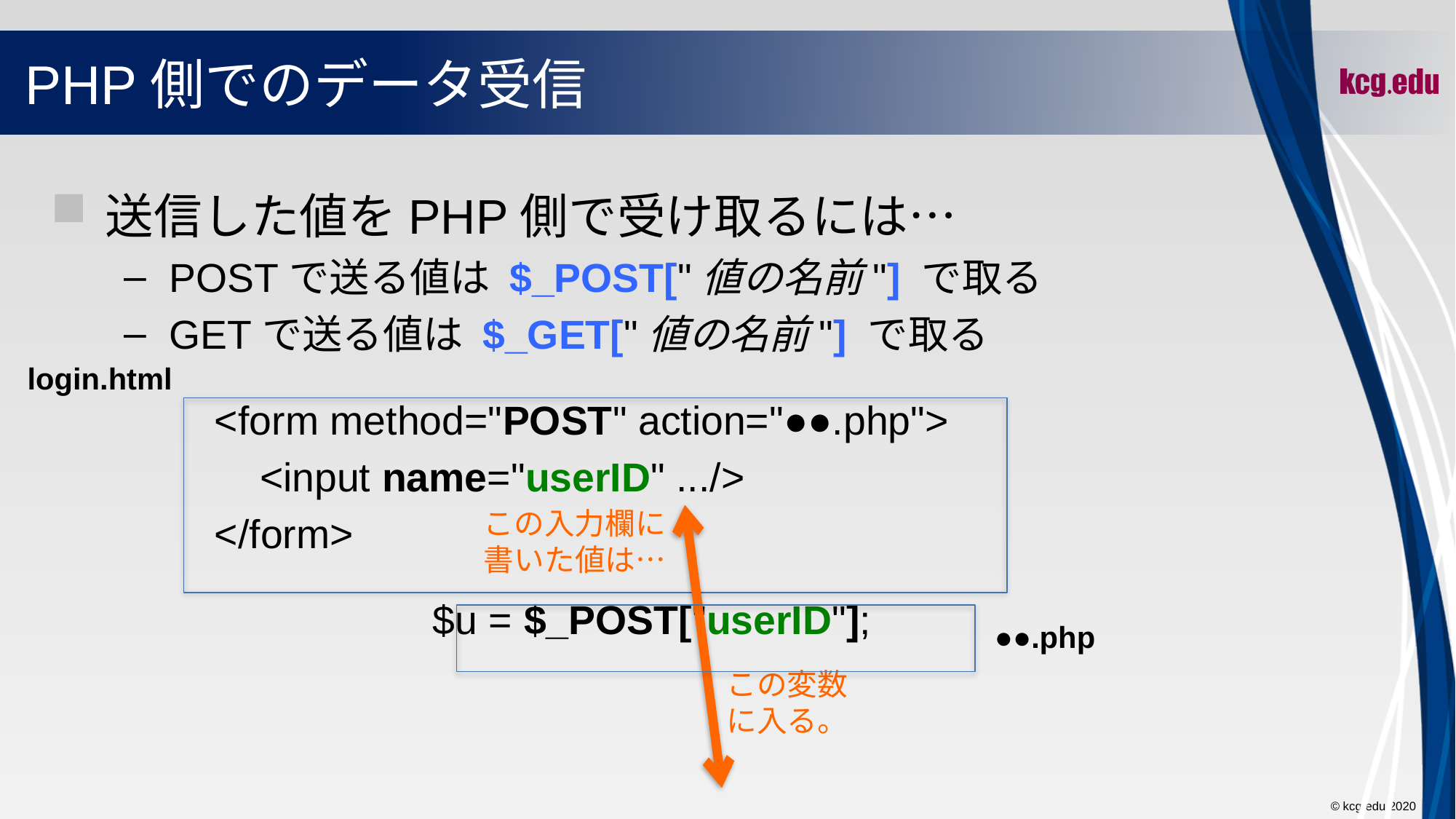

# PHP側でのデータ受信
送信した値をPHP側で受け取るには…
POSTで送る値は $_POST["値の名前"] で取る
GETで送る値は $_GET["値の名前"] で取る

	<form method="POST" action="●●.php">
	    <input name="userID" .../>
	</form>

			$u = $_POST["userID"];

login.html

この入力欄に書いた値は…

●●.php
この変数に入る。